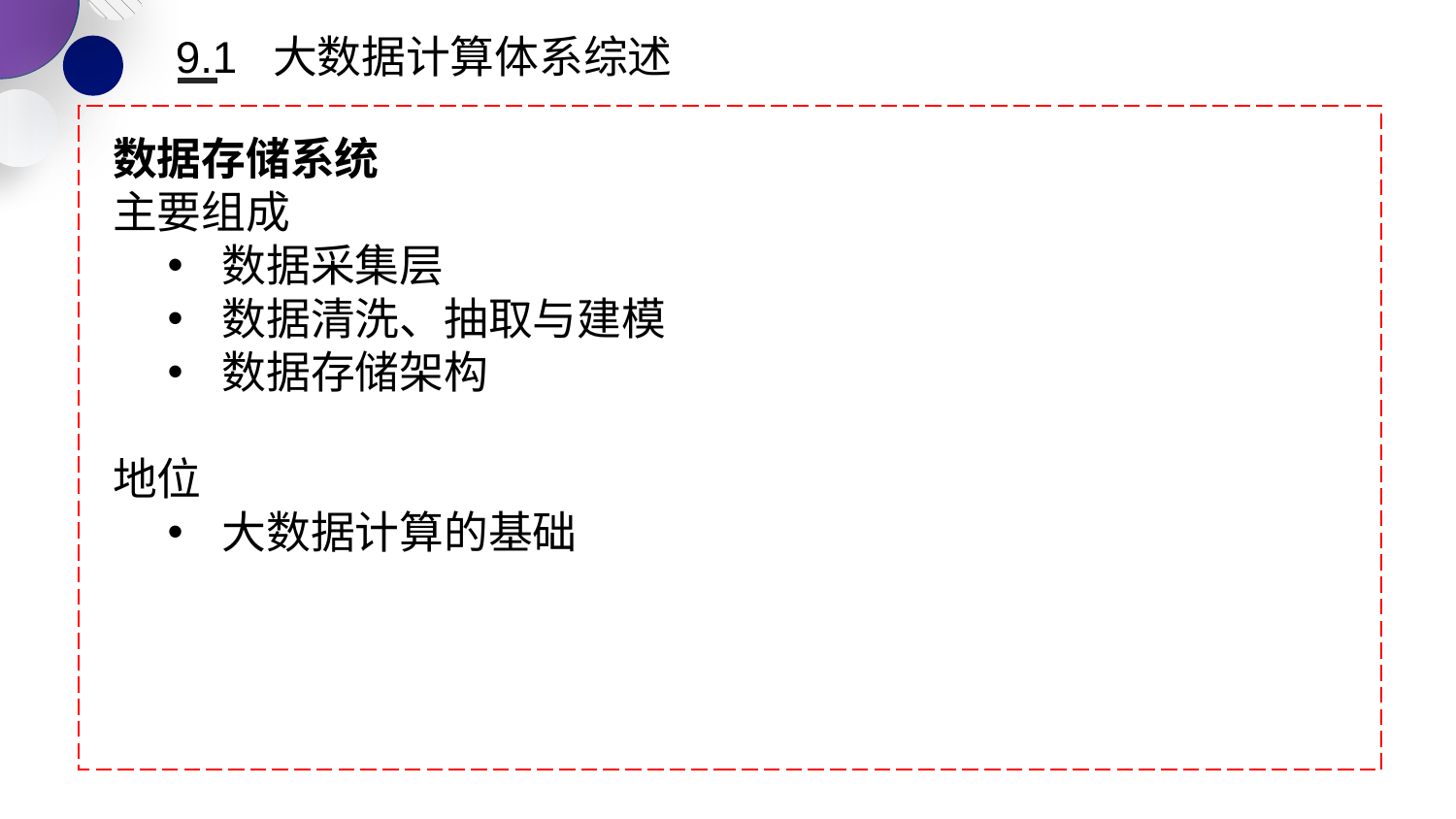

9.1  大数据计算体系综述

数据存储系统
主要组成
数据采集层
数据清洗、抽取与建模
数据存储架构

地位
大数据计算的基础